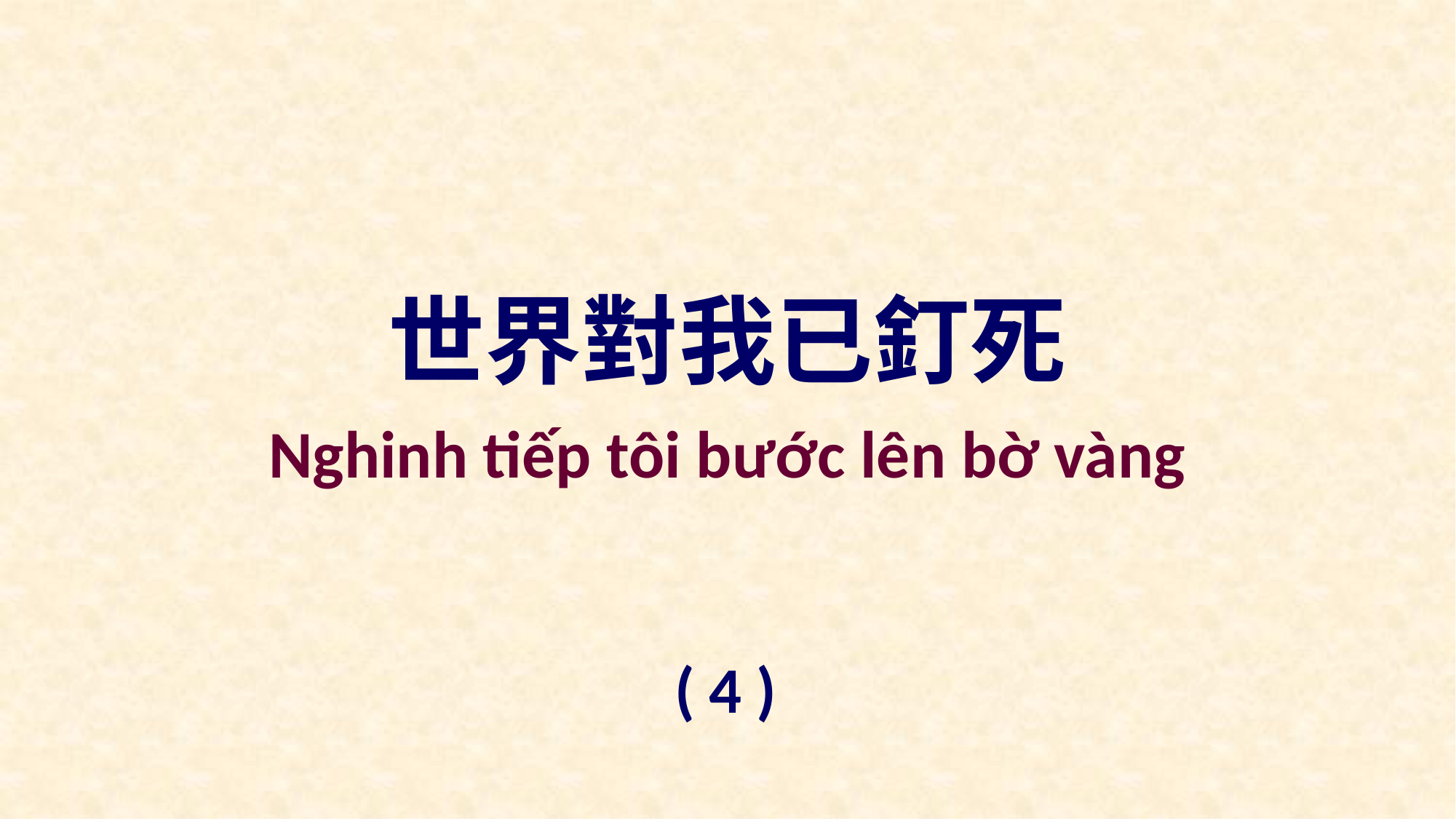

世界對我已釘死
Nghinh tiếp tôi bước lên bờ vàng
( 4 )